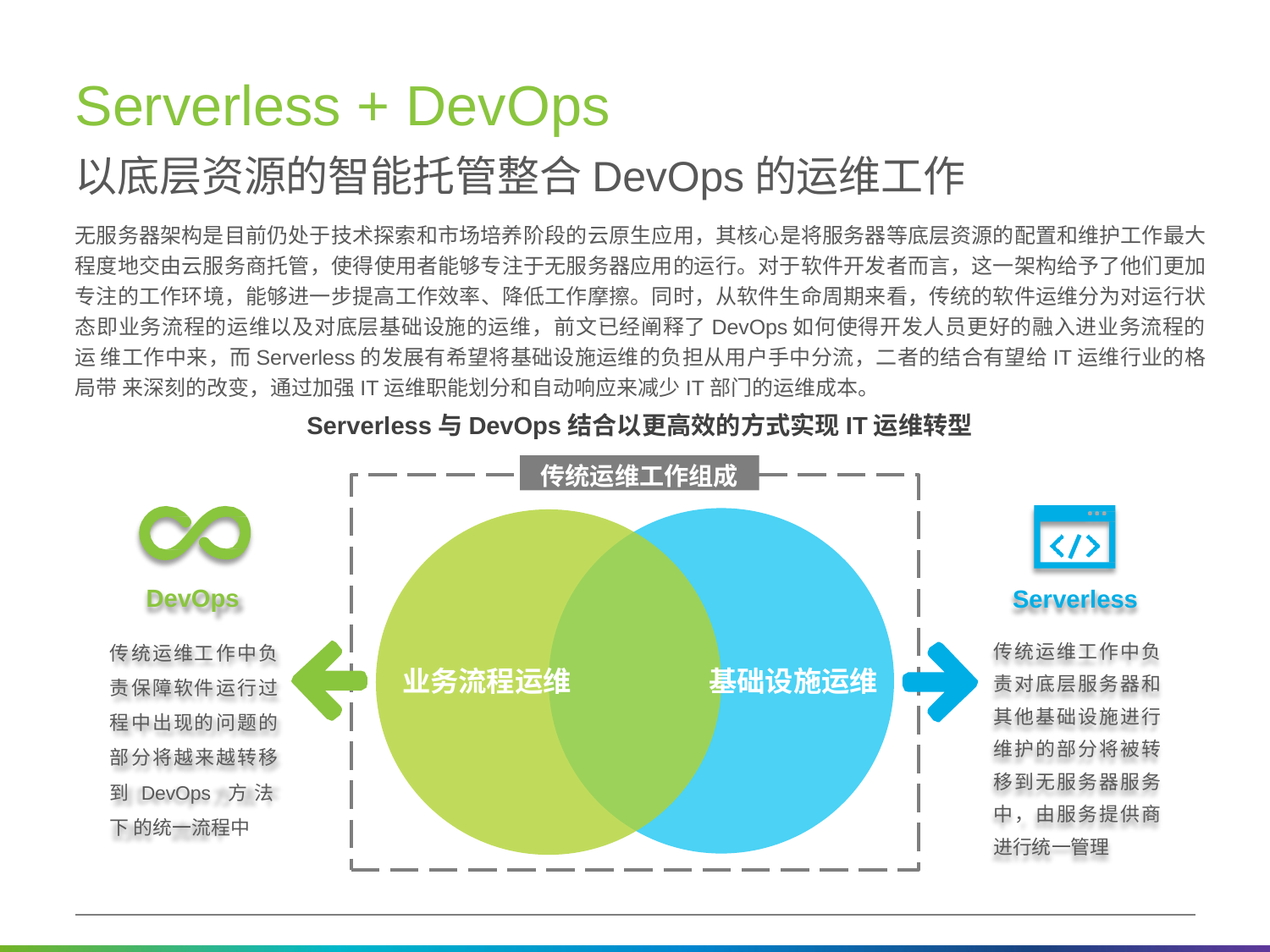

# Serverless + DevOps
以底层资源的智能托管整合DevOps的运维工作
无服务器架构是目前仍处于技术探索和市场培养阶段的云原生应用，其核心是将服务器等底层资源的配置和维护工作最大 程度地交由云服务商托管，使得使用者能够专注于无服务器应用的运行。对于软件开发者而言，这一架构给予了他们更加 专注的工作环境，能够进一步提高工作效率、降低工作摩擦。同时，从软件生命周期来看，传统的软件运维分为对运行状 态即业务流程的运维以及对底层基础设施的运维，前文已经阐释了DevOps如何使得开发人员更好的融入进业务流程的运 维工作中来，而Serverless的发展有希望将基础设施运维的负担从用户手中分流，二者的结合有望给IT运维行业的格局带 来深刻的改变，通过加强IT运维职能划分和自动响应来减少IT部门的运维成本。
Serverless与DevOps结合以更高效的方式实现IT运维转型
传统运维工作组成

DevOps
传统运维工作中负 责保障软件运行过 程中出现的问题的 部分将越来越转移 到DevOps 方法下 的统一流程中
Serverless
传统运维工作中负 责对底层服务器和 其他基础设施进行 维护的部分将被转 移到无服务器服务 中，由服务提供商 进行统一管理

业务流程运维
基础设施运维

31